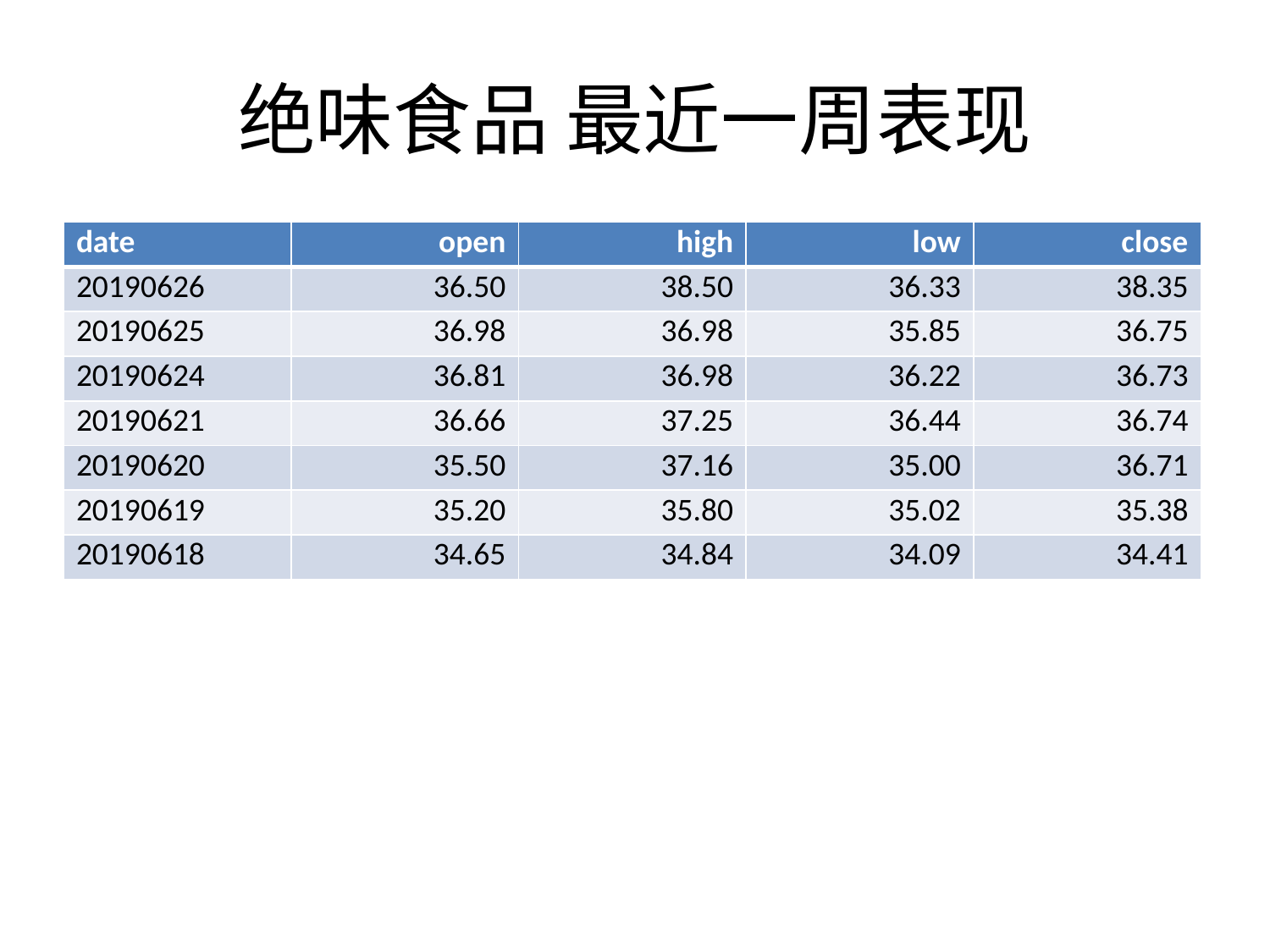

# 绝味食品 最近一周表现
| date | open | high | low | close |
| --- | --- | --- | --- | --- |
| 20190626 | 36.50 | 38.50 | 36.33 | 38.35 |
| 20190625 | 36.98 | 36.98 | 35.85 | 36.75 |
| 20190624 | 36.81 | 36.98 | 36.22 | 36.73 |
| 20190621 | 36.66 | 37.25 | 36.44 | 36.74 |
| 20190620 | 35.50 | 37.16 | 35.00 | 36.71 |
| 20190619 | 35.20 | 35.80 | 35.02 | 35.38 |
| 20190618 | 34.65 | 34.84 | 34.09 | 34.41 |